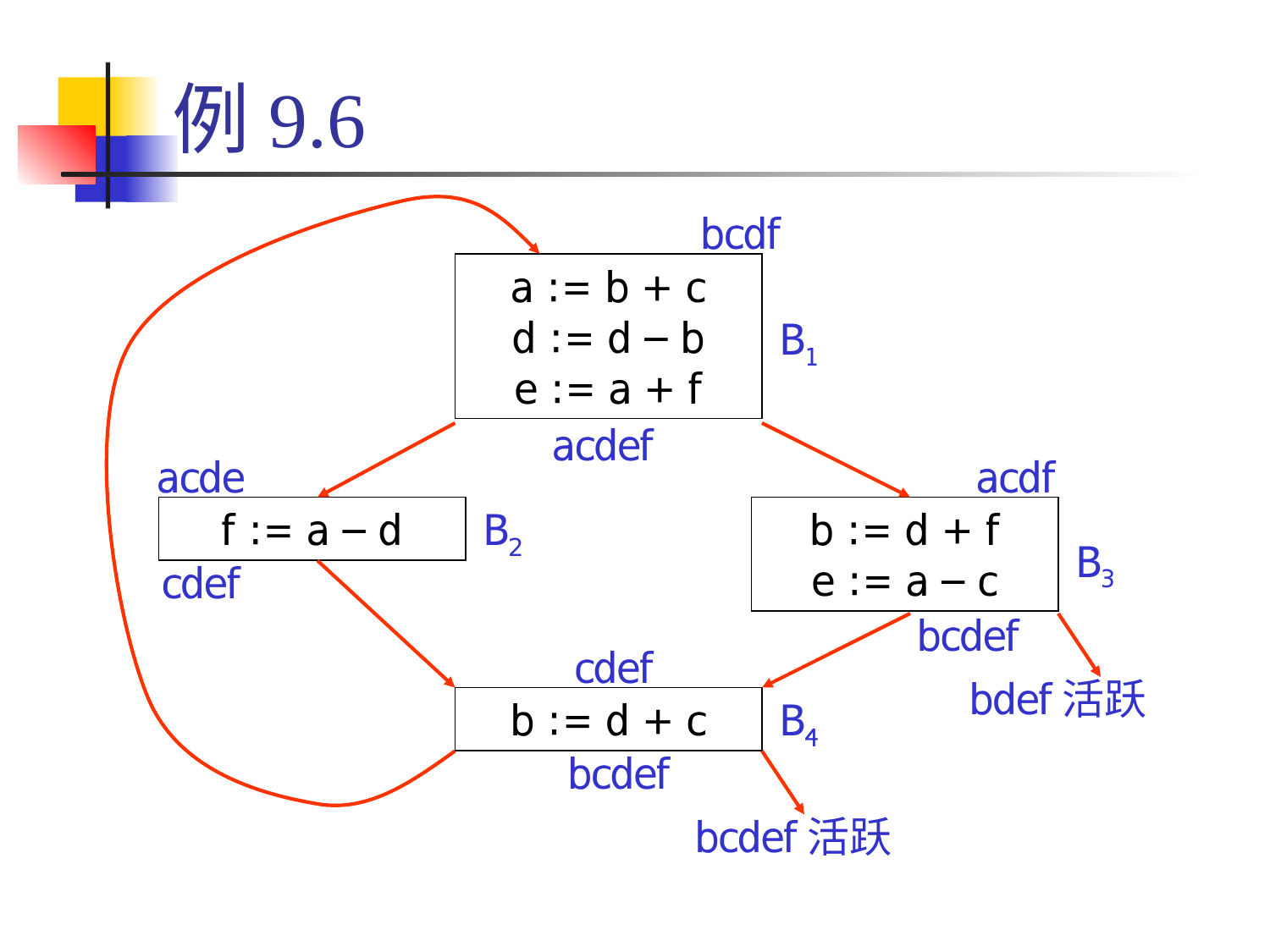

# 例9.6

bcdf
a := b + c
d := d – b
e := a + f
B1
acdef

acde
acdf
f := a – d
B2
b := d + f
e := a – c
B3
cdef

bcdef

cdef
bdef活跃
b := d + c
B4
bcdef

bcdef活跃